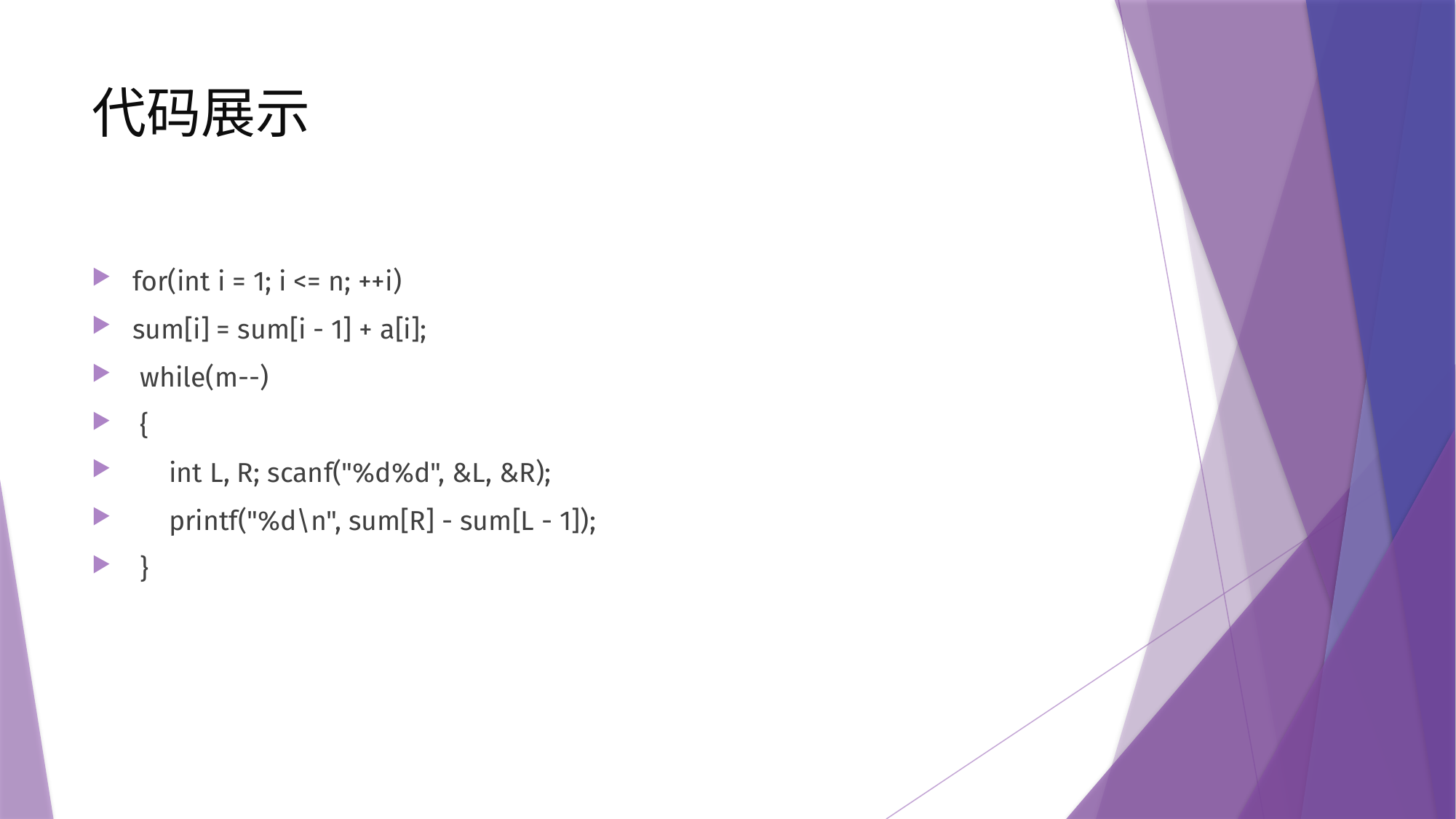

# 代码展示
for(int i = 1; i <= n; ++i)
sum[i] = sum[i - 1] + a[i];
 while(m--)
 {
     int L, R; scanf("%d%d", &L, &R);
     printf("%d\n", sum[R] - sum[L - 1]);
 }